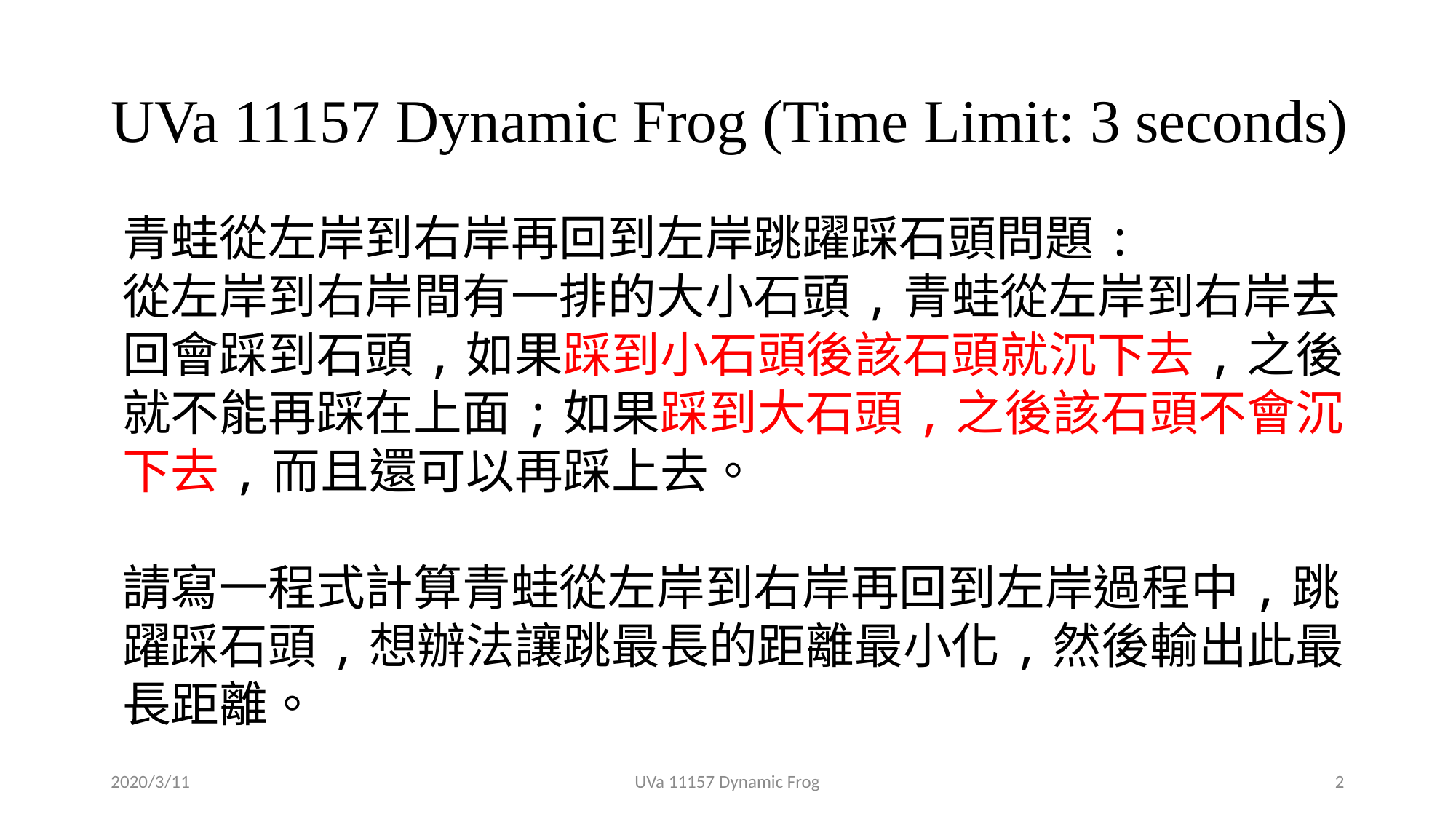

# UVa 11157 Dynamic Frog (Time Limit: 3 seconds)
青蛙從左岸到右岸再回到左岸跳躍踩石頭問題:
從左岸到右岸間有一排的大小石頭,青蛙從左岸到右岸去回會踩到石頭,如果踩到小石頭後該石頭就沉下去,之後就不能再踩在上面;如果踩到大石頭,之後該石頭不會沉下去,而且還可以再踩上去。

請寫一程式計算青蛙從左岸到右岸再回到左岸過程中,跳躍踩石頭,想辦法讓跳最長的距離最小化,然後輸出此最長距離。
2020/3/11
UVa 11157 Dynamic Frog
2